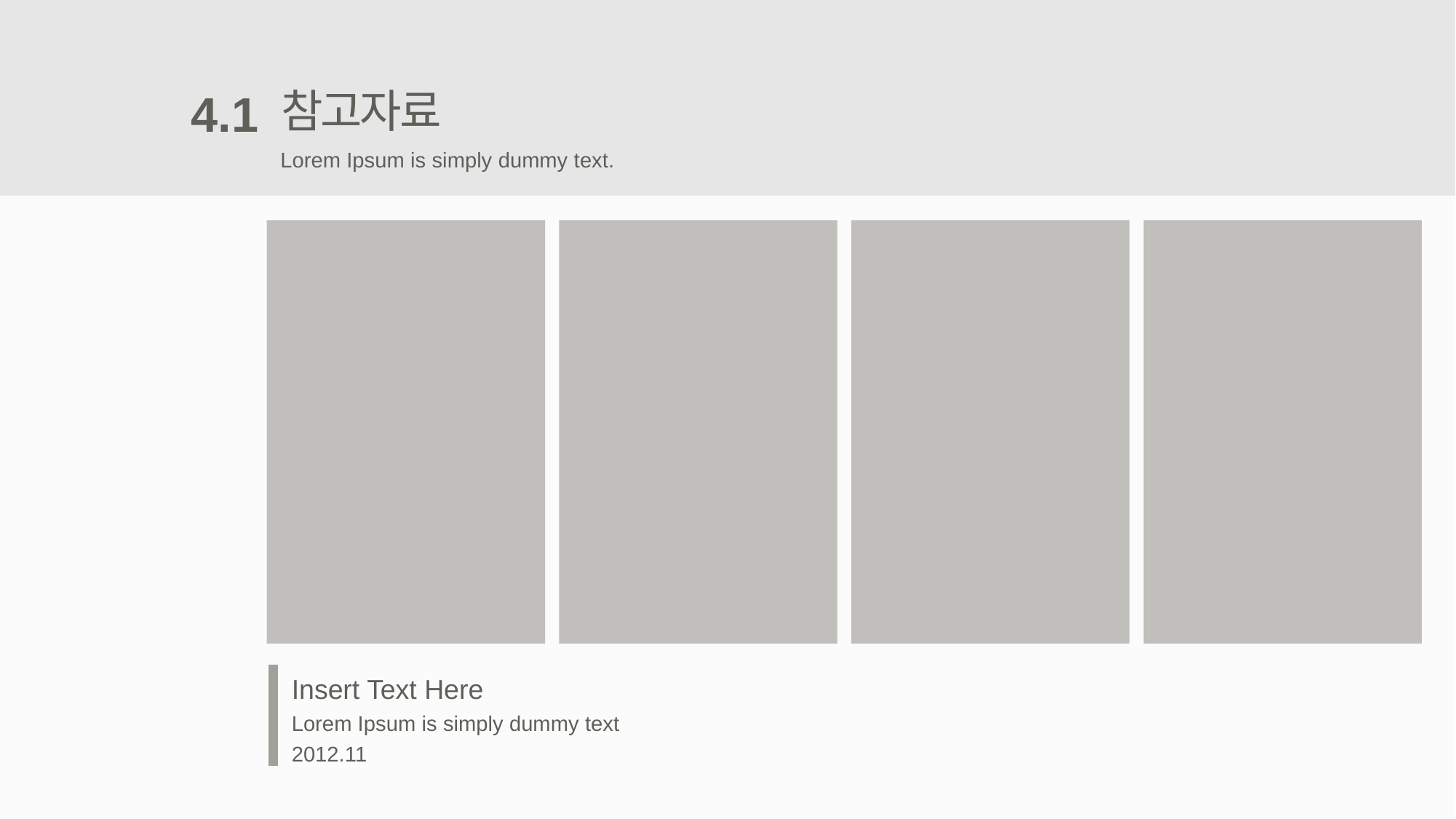

참고자료
4.1
Lorem Ipsum is simply dummy text.

Insert Text Here
Lorem Ipsum is simply dummy text
2012.11